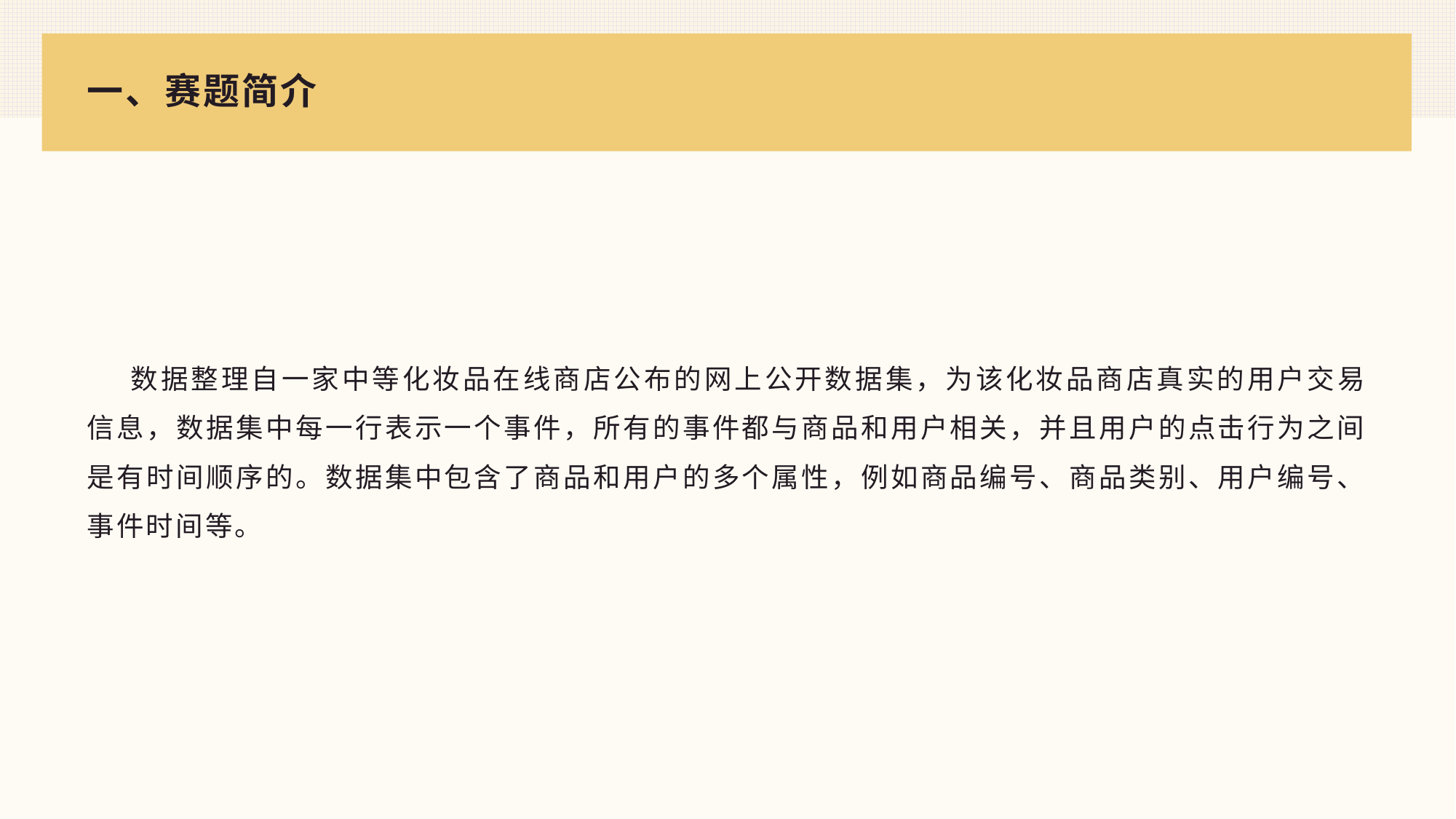

# 一、赛题简介
    数据整理自一家中等化妆品在线商店公布的网上公开数据集，为该化妆品商店真实的用户交易信息，数据集中每一行表示一个事件，所有的事件都与商品和用户相关，并且用户的点击行为之间是有时间顺序的。数据集中包含了商品和用户的多个属性，例如商品编号、商品类别、用户编号、事件时间等。